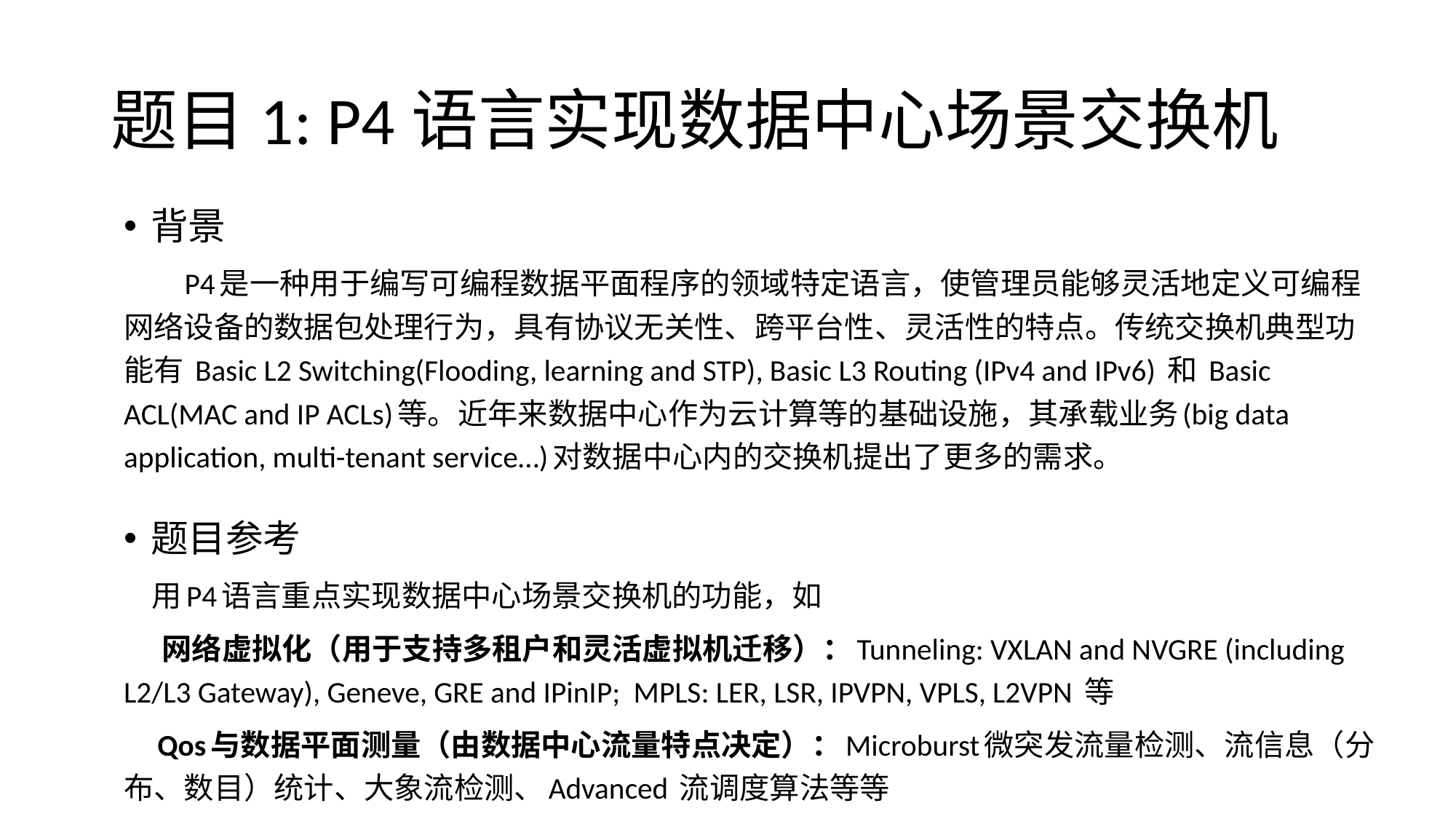

# 题目1: P4语言实现数据中心场景交换机
背景
         P4是一种用于编写可编程数据平面程序的领域特定语言，使管理员能够灵活地定义可编程网络设备的数据包处理行为，具有协议无关性、跨平台性、灵活性的特点。传统交换机典型功能有 Basic L2 Switching(Flooding, learning and STP), Basic L3 Routing (IPv4 and IPv6) 和 Basic ACL(MAC and IP ACLs)等。近年来数据中心作为云计算等的基础设施，其承载业务(big data application, multi-tenant service…)对数据中心内的交换机提出了更多的需求。

题目参考
      用P4语言重点实现数据中心场景交换机的功能，如
     网络虚拟化（用于支持多租户和灵活虚拟机迁移）：Tunneling: VXLAN and NVGRE (including L2/L3 Gateway), Geneve, GRE and IPinIP;  MPLS: LER, LSR, IPVPN, VPLS, L2VPN 等
     Qos与数据平面测量（由数据中心流量特点决定）：Microburst微突发流量检测、流信息（分布、数目）统计、大象流检测、Advanced 流调度算法等等
并思考总结是否交换机的所有功能都能够用P4语言实现？P4语言和可编程交换机的优势和局限？